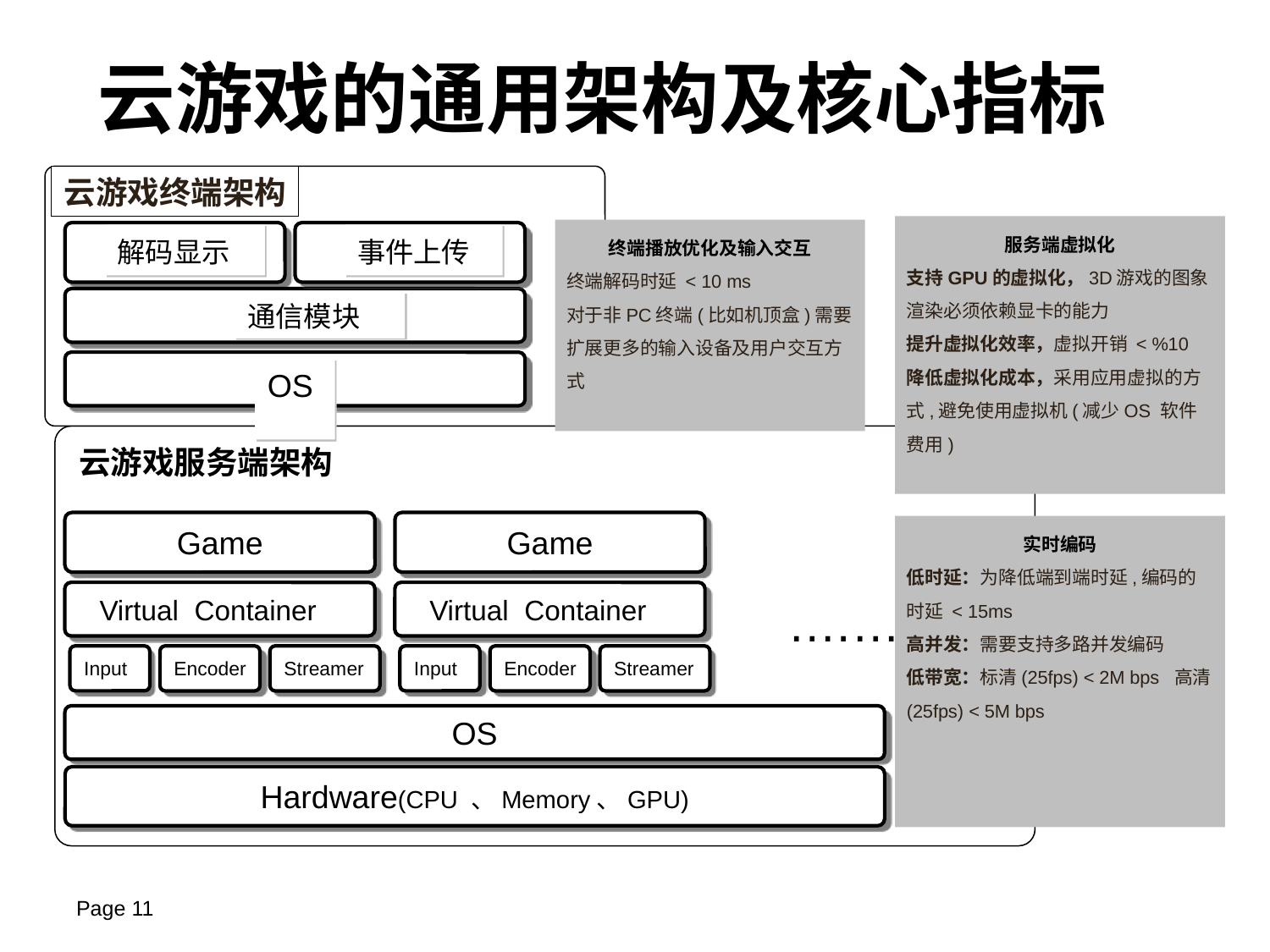

# 云游戏的通用架构及核心指标

云游戏终端架构

解码显示
事件上传

通信模块

OS
服务端虚拟化
支持GPU的虚拟化，3D游戏的图象渲染必须依赖显卡的能力
提升虚拟化效率，虚拟开销 < %10
降低虚拟化成本，采用应用虚拟的方式,避免使用虚拟机(减少OS 软件费用)

终端播放优化及输入交互
终端解码时延 < 10 ms
对于非PC终端(比如机顶盒)需要扩展更多的输入设备及用户交互方式

云游戏服务端架构
Game
Game
实时编码
低时延：为降低端到端时延,编码的时延 < 15ms
高并发：需要支持多路并发编码
低带宽：标清(25fps) < 2M bps  高清(25fps) < 5M bps

Virtual  Container
Virtual  Container
….…
Input
Encoder
Streamer
Input
Encoder
Streamer
OS
Hardware(CPU 、Memory、GPU)
Page 11